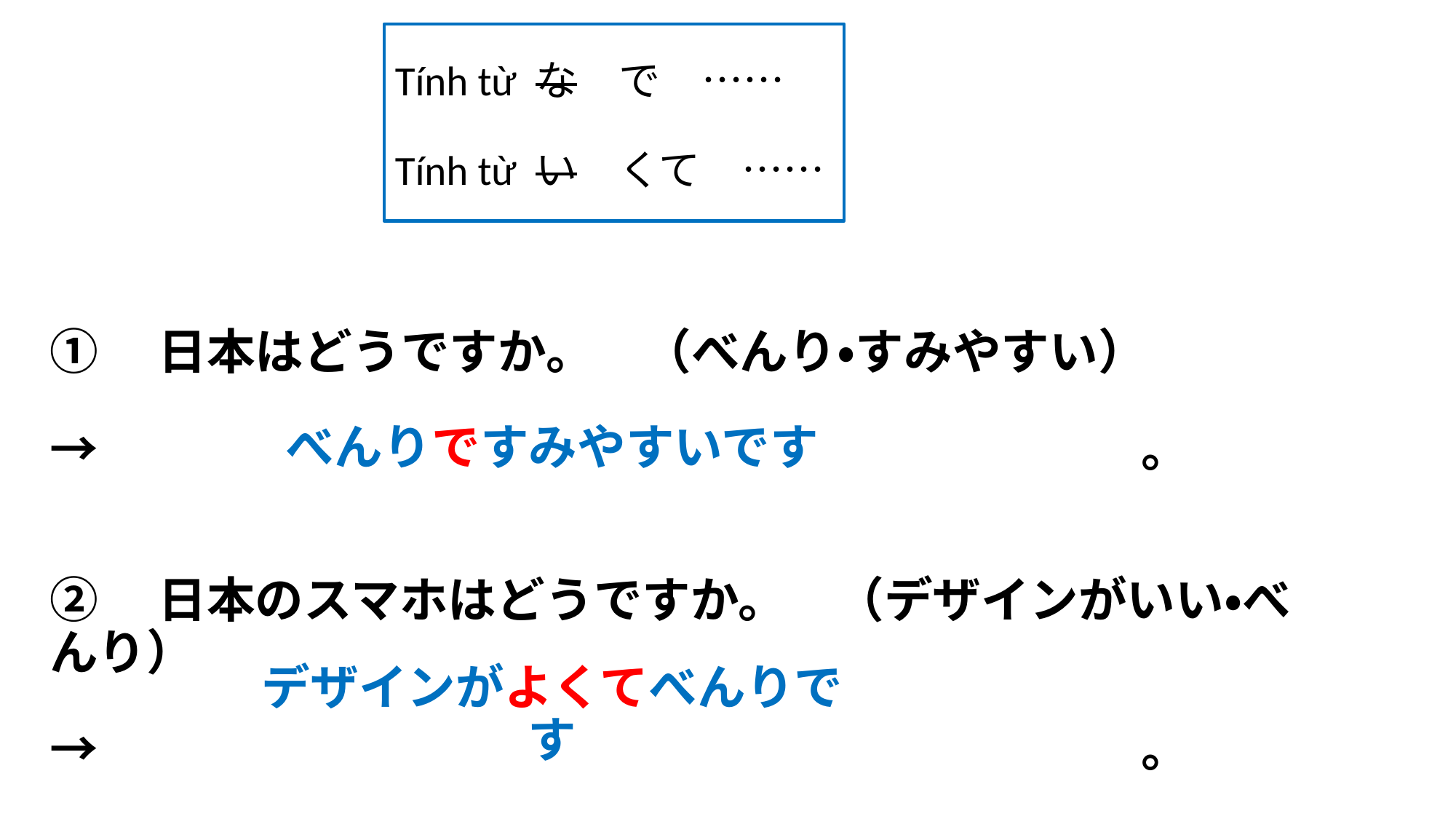

Tính từ な　で　……
Tính từ い　くて　……
①　日本はどうですか。　（べんり・すみやすい）

→　										。
べんりですみやすいです
②　日本のスマホはどうですか。　（デザインがいい・べんり）

→　										。

デザインがよくてべんりです